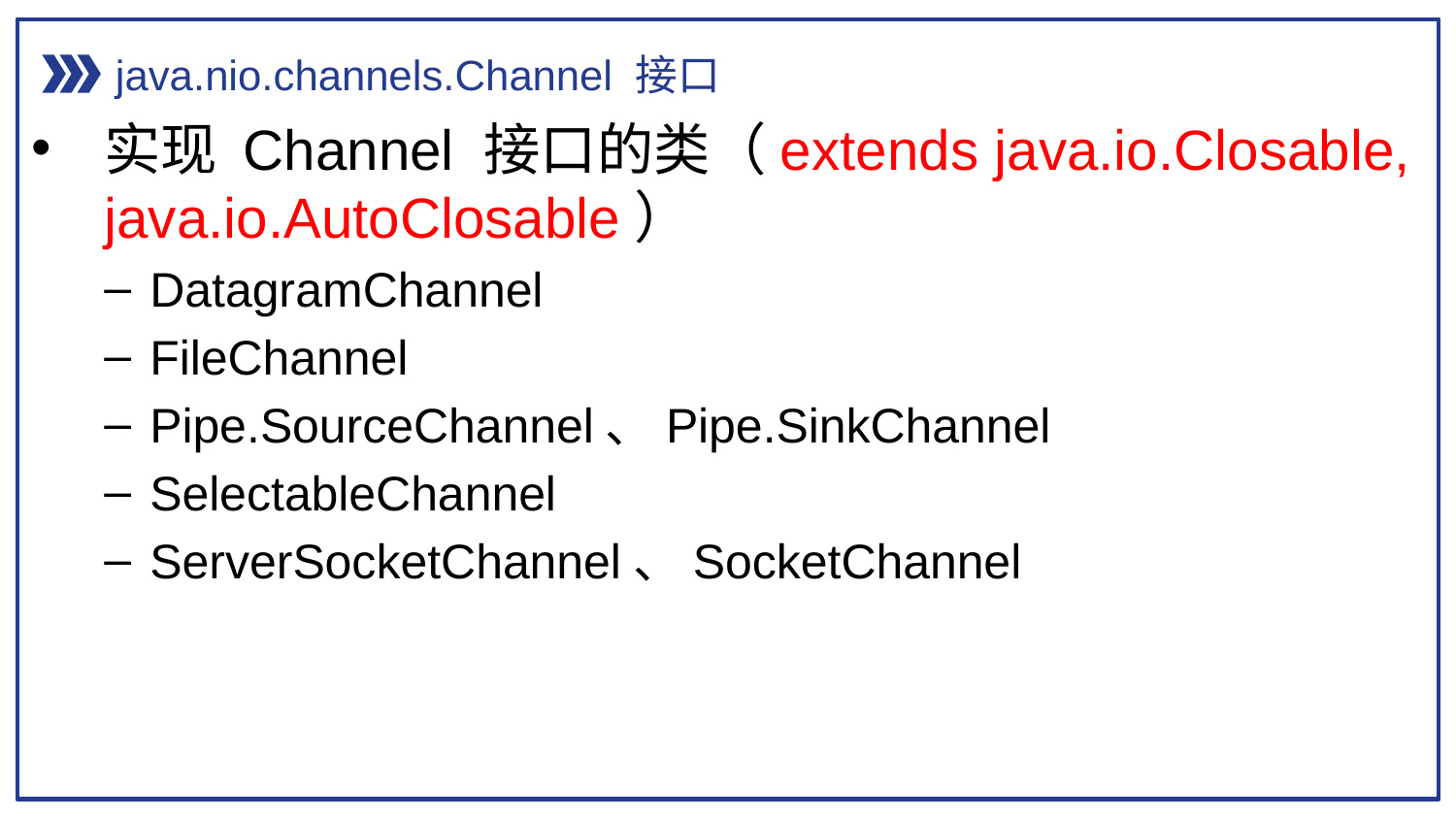

java.nio.channels.Channel 接口

实现 Channel 接口的类（extends java.io.Closable, java.io.AutoClosable）
DatagramChannel
FileChannel
Pipe.SourceChannel、Pipe.SinkChannel
SelectableChannel
ServerSocketChannel、SocketChannel